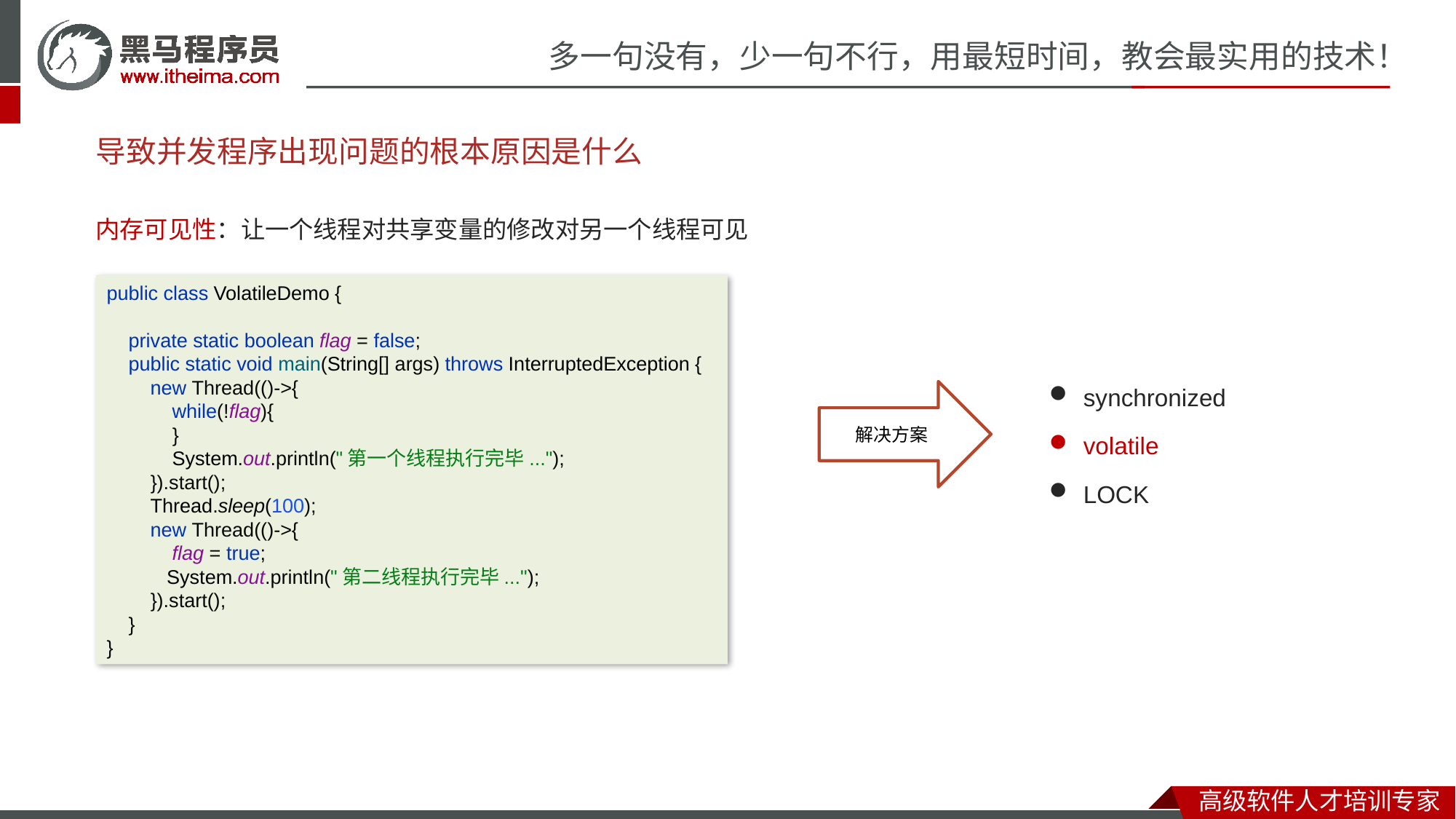

# 导致并发程序出现问题的根本原因是什么
内存可见性：让一个线程对共享变量的修改对另一个线程可见
public class VolatileDemo {
    private static boolean flag = false;
    public static void main(String[] args) throws InterruptedException {
        new Thread(()->{
            while(!flag){
            }
            System.out.println("第一个线程执行完毕...");
        }).start();
        Thread.sleep(100);
        new Thread(()->{
            flag = true;
           System.out.println("第二线程执行完毕...");
        }).start();
    }
}
synchronized
volatile
LOCK

解决方案